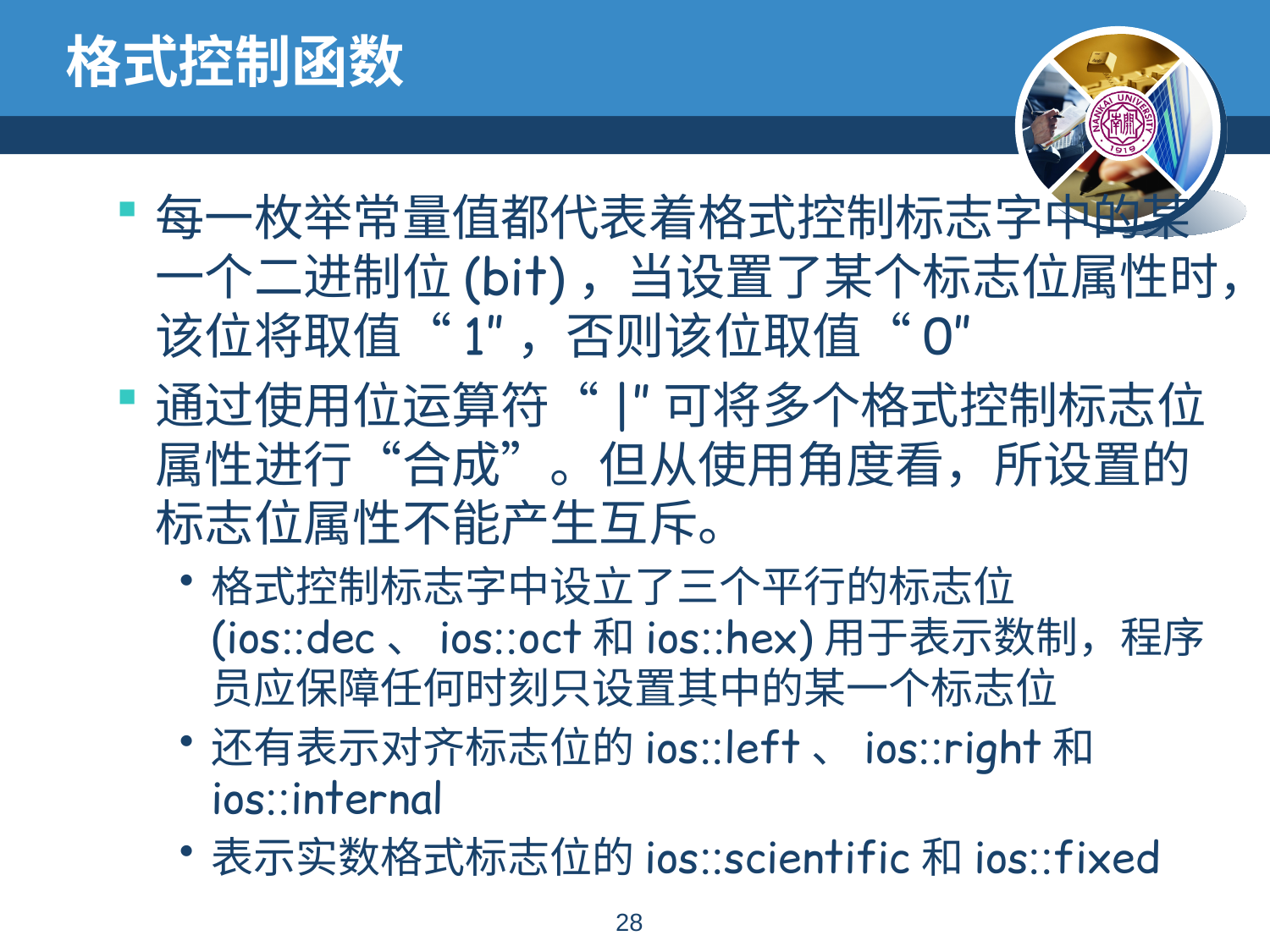

# 格式控制函数
每一枚举常量值都代表着格式控制标志字中的某一个二进制位(bit)，当设置了某个标志位属性时，该位将取值“1”，否则该位取值“0”
通过使用位运算符“|”可将多个格式控制标志位属性进行“合成”。但从使用角度看，所设置的标志位属性不能产生互斥。
格式控制标志字中设立了三个平行的标志位(ios::dec、ios::oct和ios::hex)用于表示数制，程序员应保障任何时刻只设置其中的某一个标志位
还有表示对齐标志位的ios::left、ios::right和ios::internal
表示实数格式标志位的ios::scientific和ios::fixed
28